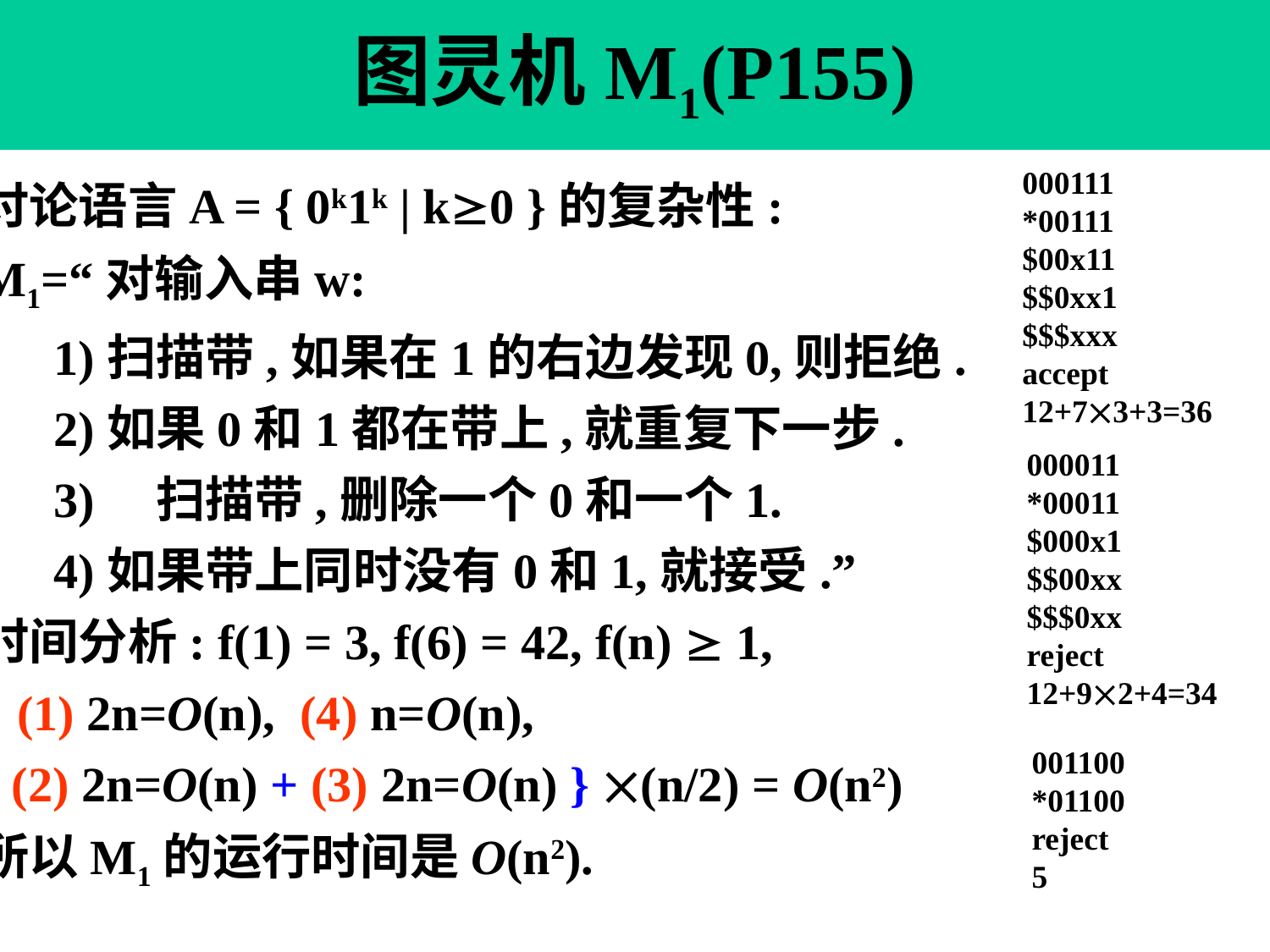

# 图灵机M1(P155)
讨论语言A = { 0k1k | k≥0 }的复杂性:
M1=“对输入串w:
      1)扫描带,如果在1的右边发现0,则拒绝.
      2)如果0和1都在带上,就重复下一步.
      3)    扫描带,删除一个0和一个1.
      4)如果带上同时没有0和1,就接受.”
时间分析: f(1) = 3, f(6) = 42, f(n) ≥ 1,
   (1) 2n=O(n),  (4) n=O(n),
{ (2) 2n=O(n) + (3) 2n=O(n) } ×(n/2) = O(n2)
所以M1的运行时间是O(n2).
000111
*00111
$00x11
$$0xx1
$$$xxx
accept
12+7×3+3=36
000011
*00011
$000x1
$$00xx
$$$0xx
reject
12+9×2+4=34
001100
*01100
reject
5